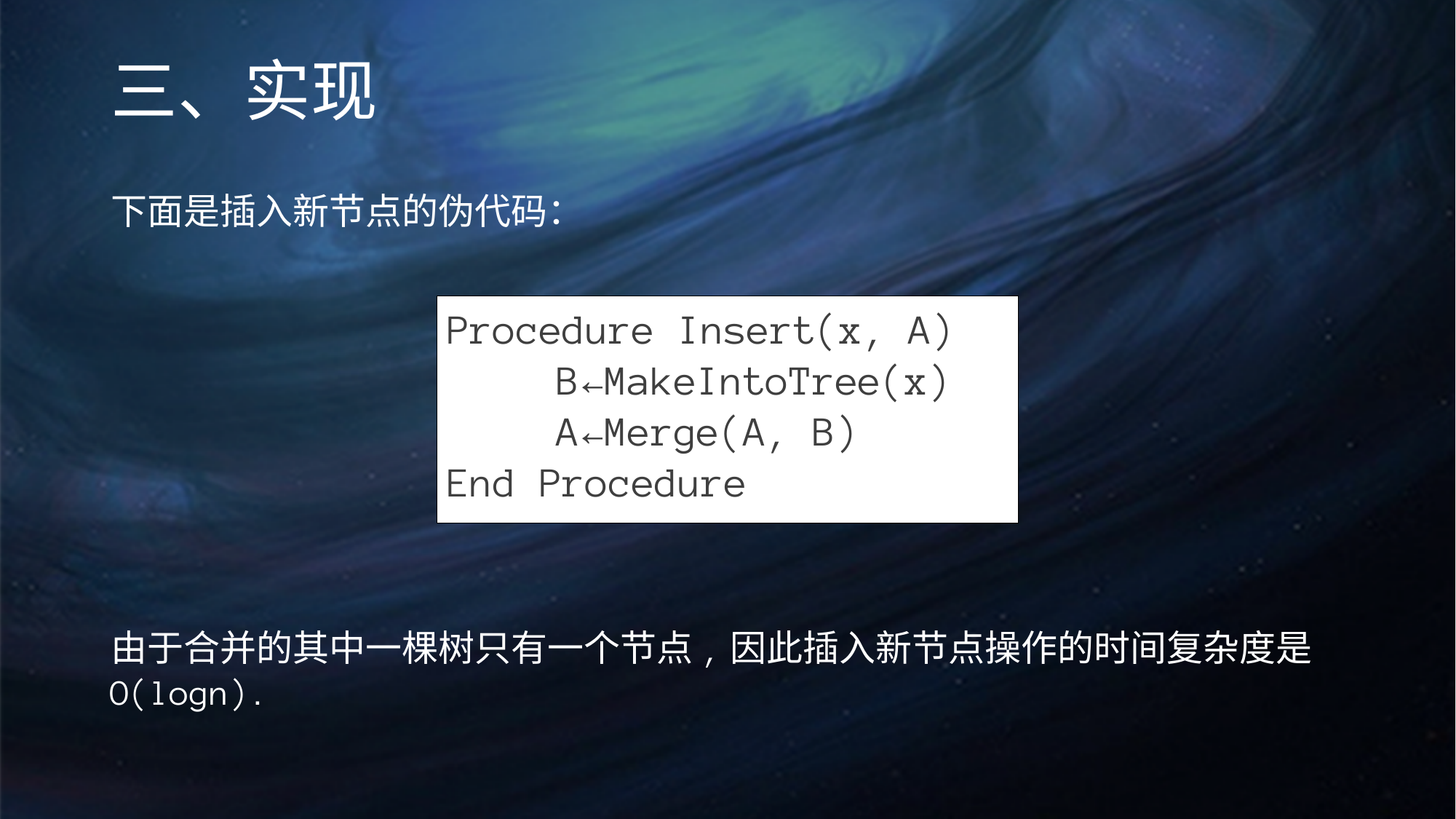

# 三、实现
下面是插入新节点的伪代码：

由于合并的其中一棵树只有一个节点,因此插入新节点操作的时间复杂度是O(logn).
Procedure Insert(x, A)
	B←MakeIntoTree(x)
	A←Merge(A, B)
End Procedure